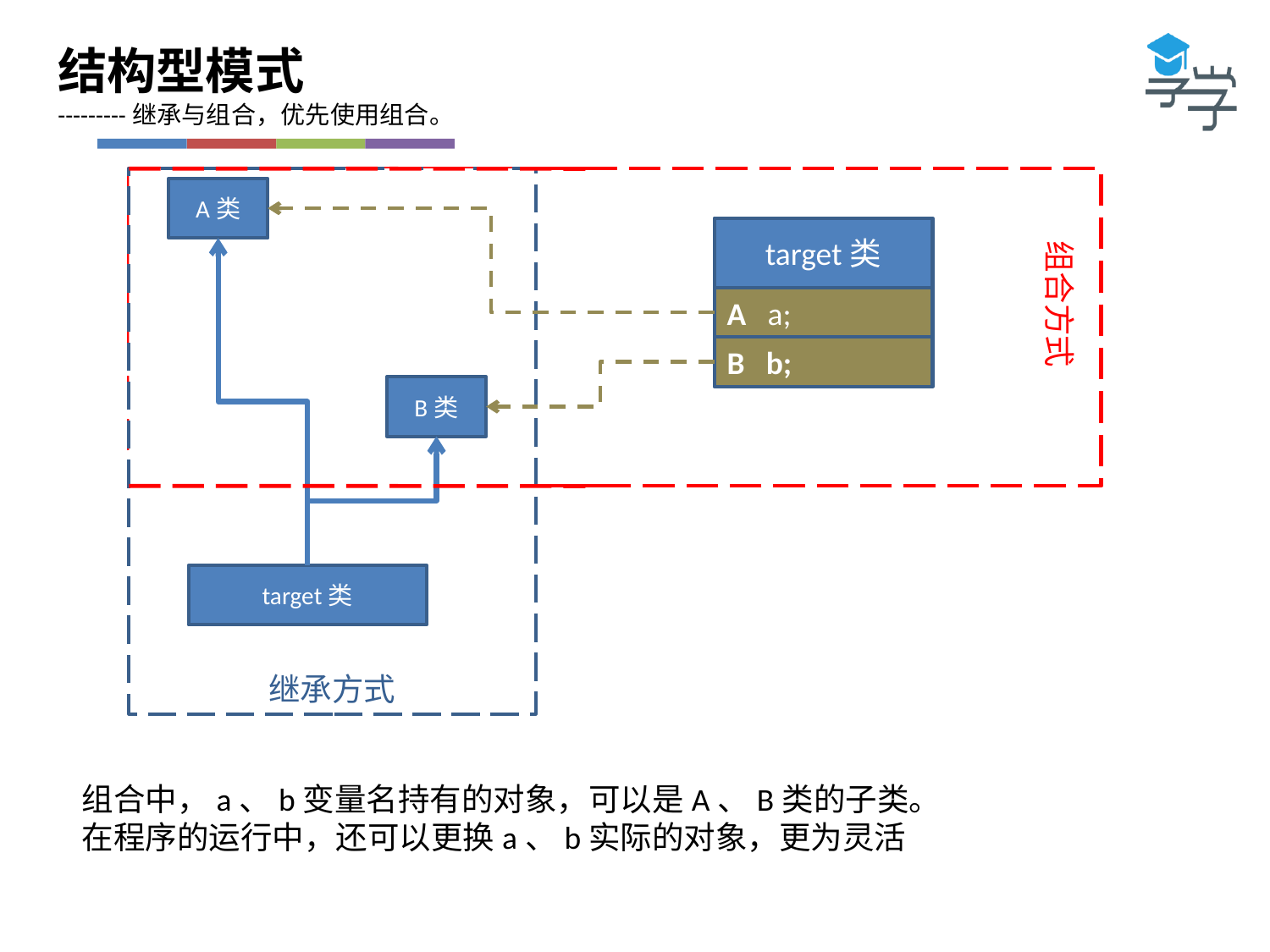

结构型模式
---------继承与组合，优先使用组合。

继承方式
A类
target类
组合方式
A   a;
B   b;
B类
target类
组合中，a、b变量名持有的对象，可以是A、B类的子类。
在程序的运行中，还可以更换a、b实际的对象，更为灵活